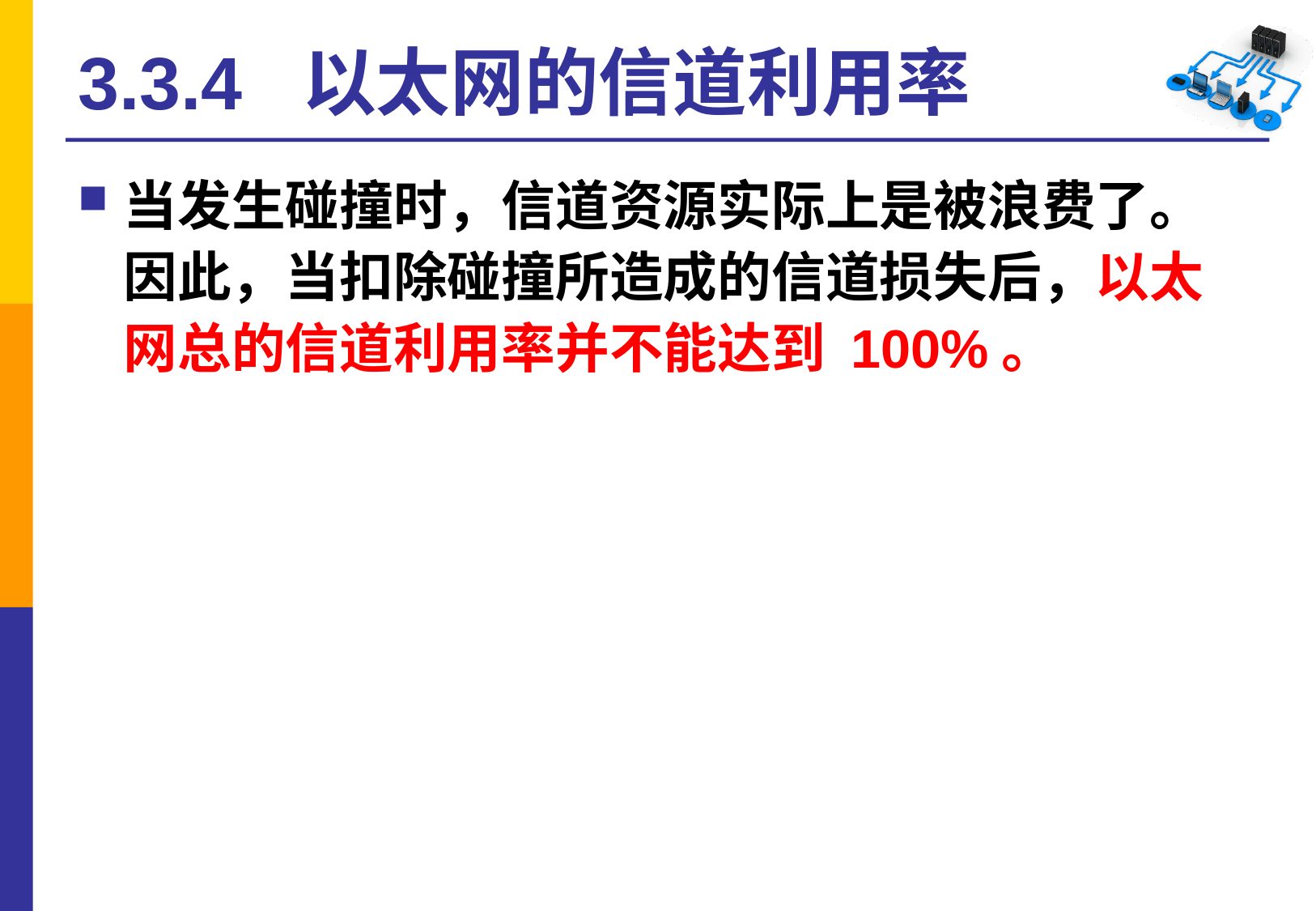

# 3.3.4  以太网的信道利用率
当发生碰撞时，信道资源实际上是被浪费了。因此，当扣除碰撞所造成的信道损失后，以太网总的信道利用率并不能达到 100%。